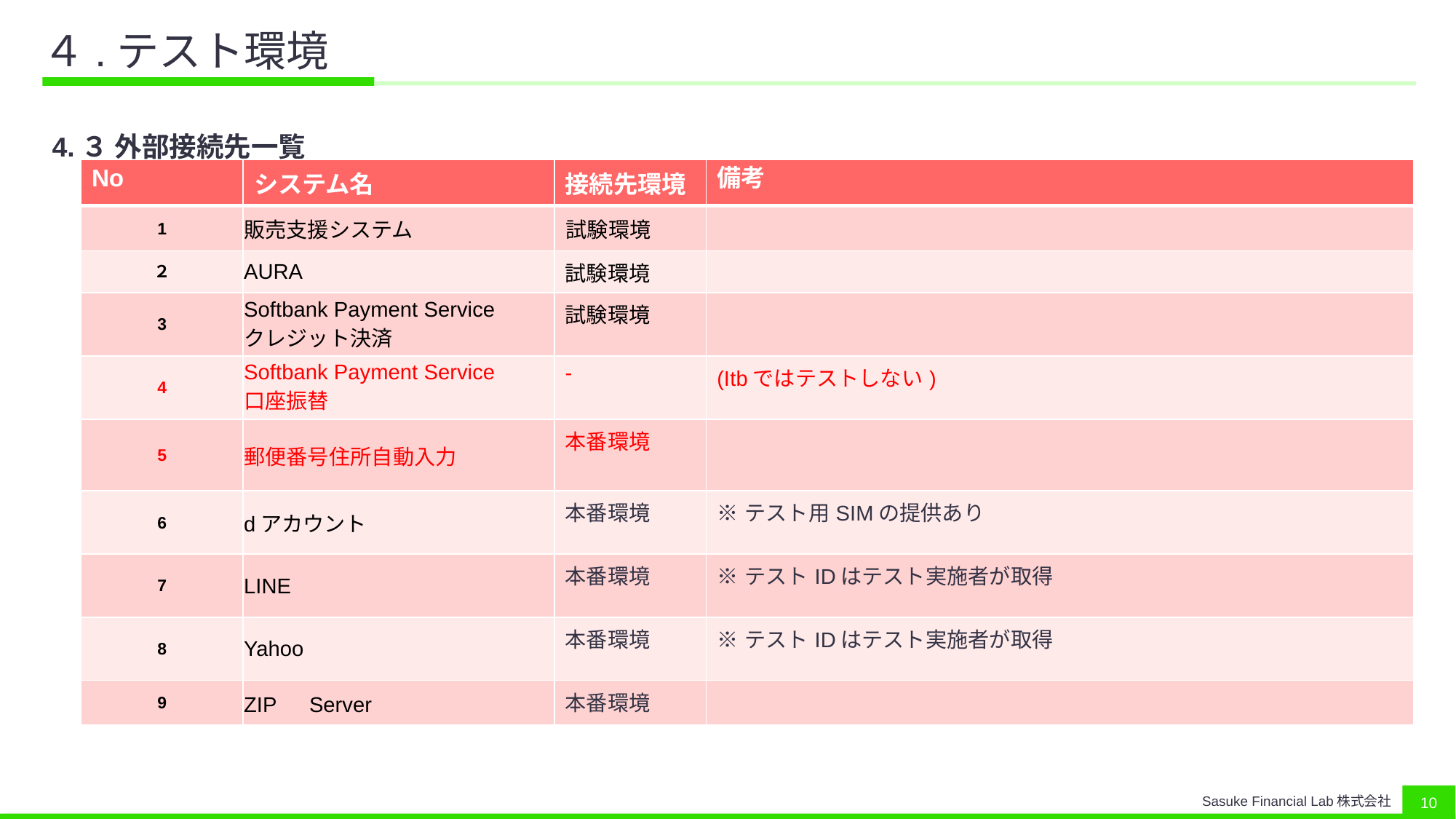

# ４.テスト環境
4.３ 外部接続先一覧
| No | システム名 | 接続先環境 | 備考 |
| --- | --- | --- | --- |
| 1 | 販売支援システム | 試験環境 |  |
| ２ | AURA | 試験環境 |  |
| 3 | Softbank Payment Service クレジット決済 | 試験環境 |  |
| 4 | Softbank Payment Service 口座振替 | - | (Itbではテストしない) |
| 5 | 郵便番号住所自動入力 | 本番環境 |  |
| 6 | dアカウント | 本番環境 | ※テスト用SIMの提供あり |
| 7 | LINE | 本番環境 | ※テストIDはテスト実施者が取得 |
| 8 | Yahoo | 本番環境 | ※テストIDはテスト実施者が取得 |
| 9 | ZIP　Server | 本番環境 |  |
10
Sasuke Financial Lab株式会社